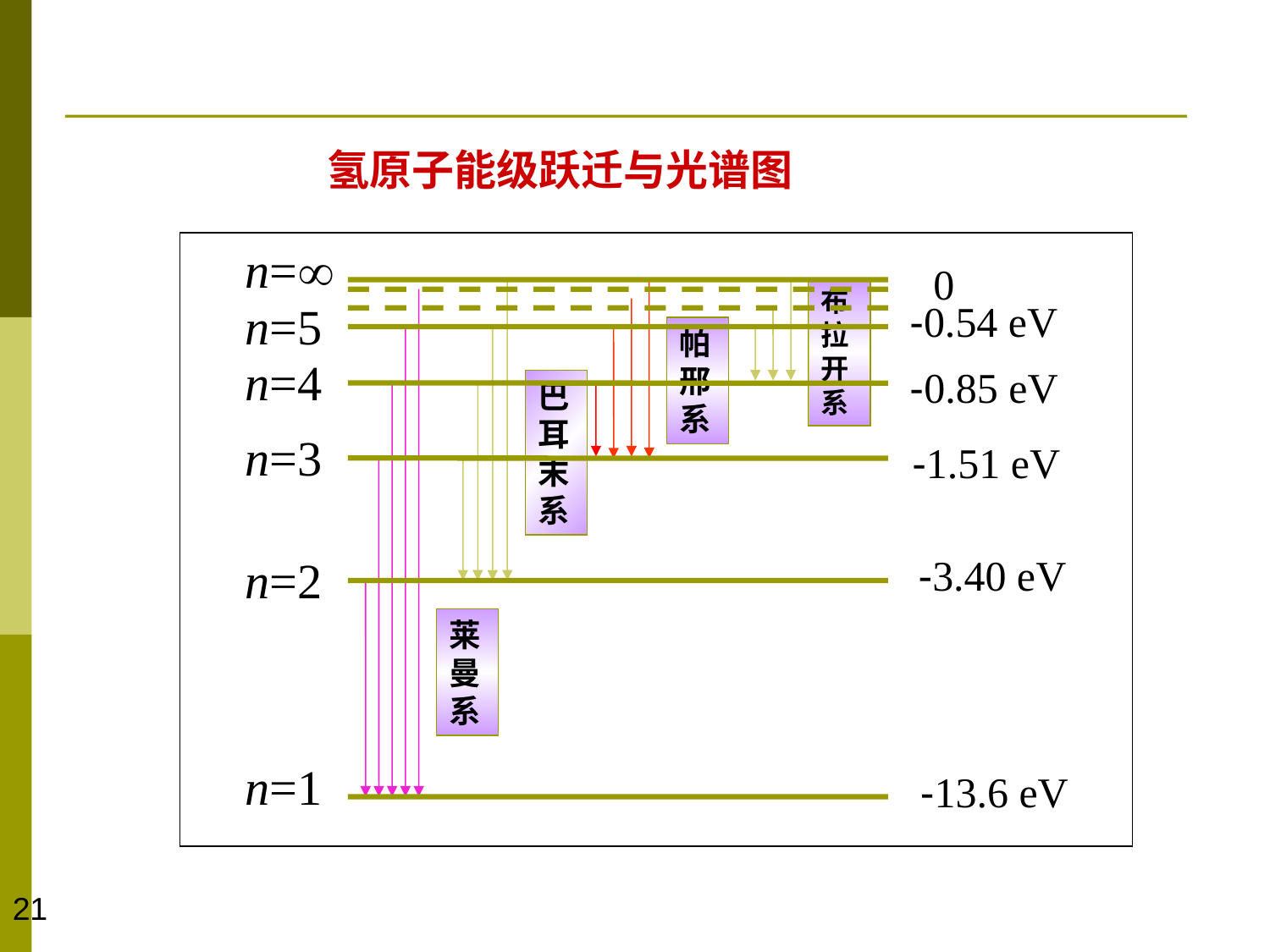

氢原子能级跃迁与光谱图

n=∞
 0

n=5

-0.54 eV

n=4
-0.85 eV

n=3
-1.51 eV

n=2
-3.40 eV

n=1
-13.6 eV

布拉开系

巴耳末系

帕邢系

莱曼系
21